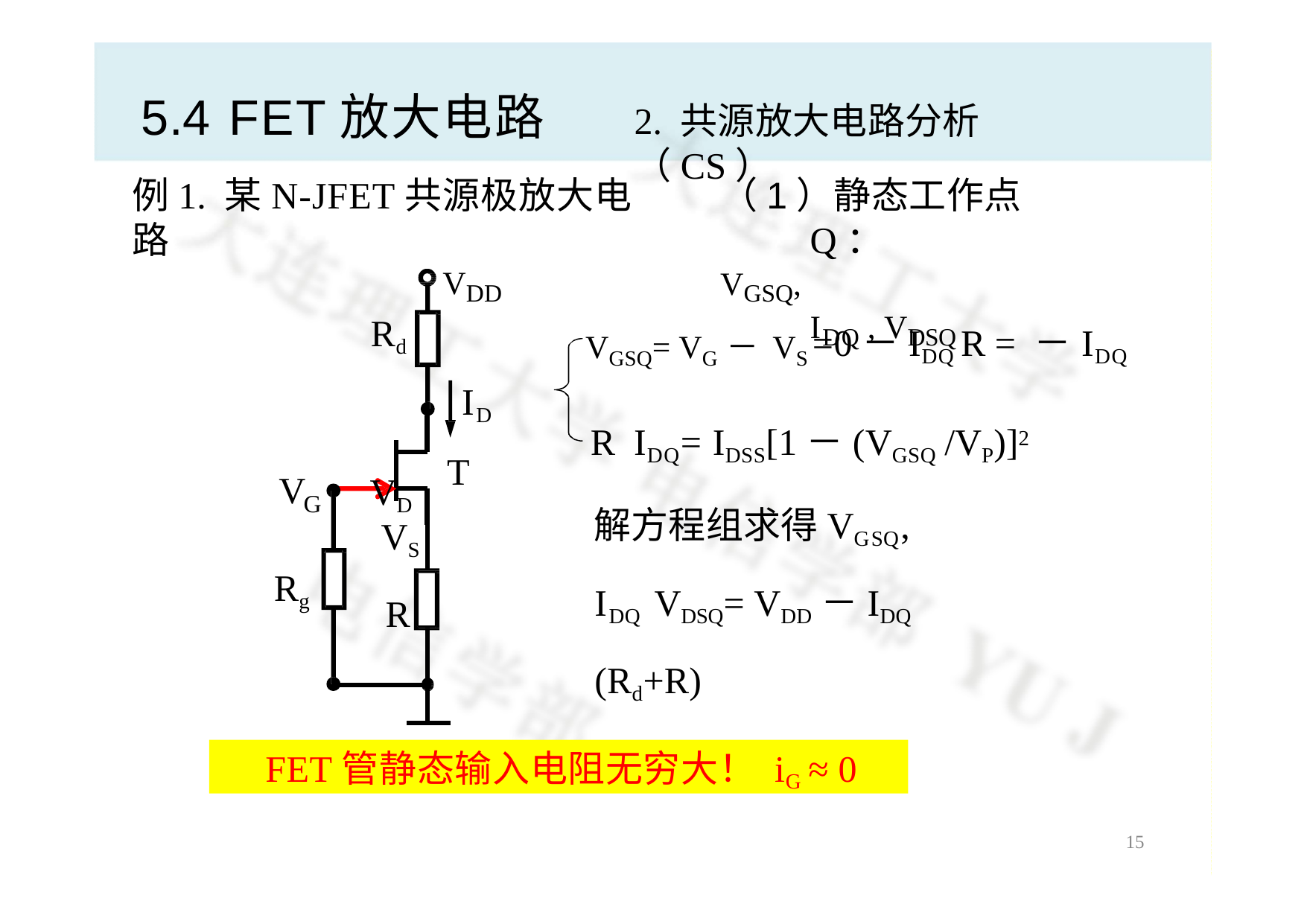

# 5.4 FET放大电路
2. 共源放大电路分析（CS）
例1. 某N-JFET共源极放大电路
（1）静态工作点Q：
VGSQ,	IDQ , VDSQ

VDD

VGSQ= VG－VS =0－IDQ R = －IDQ R  IDQ= IDSS[1－(VGSQ /VP)]2
解方程组求得VGSQ,	IDQ  VDSQ= VDD－IDQ (Rd+R)
Rd  VD

ID
T

V

G

VS

Rg

R

FET管静态输入电阻无穷大！ iG ≈ 0
15